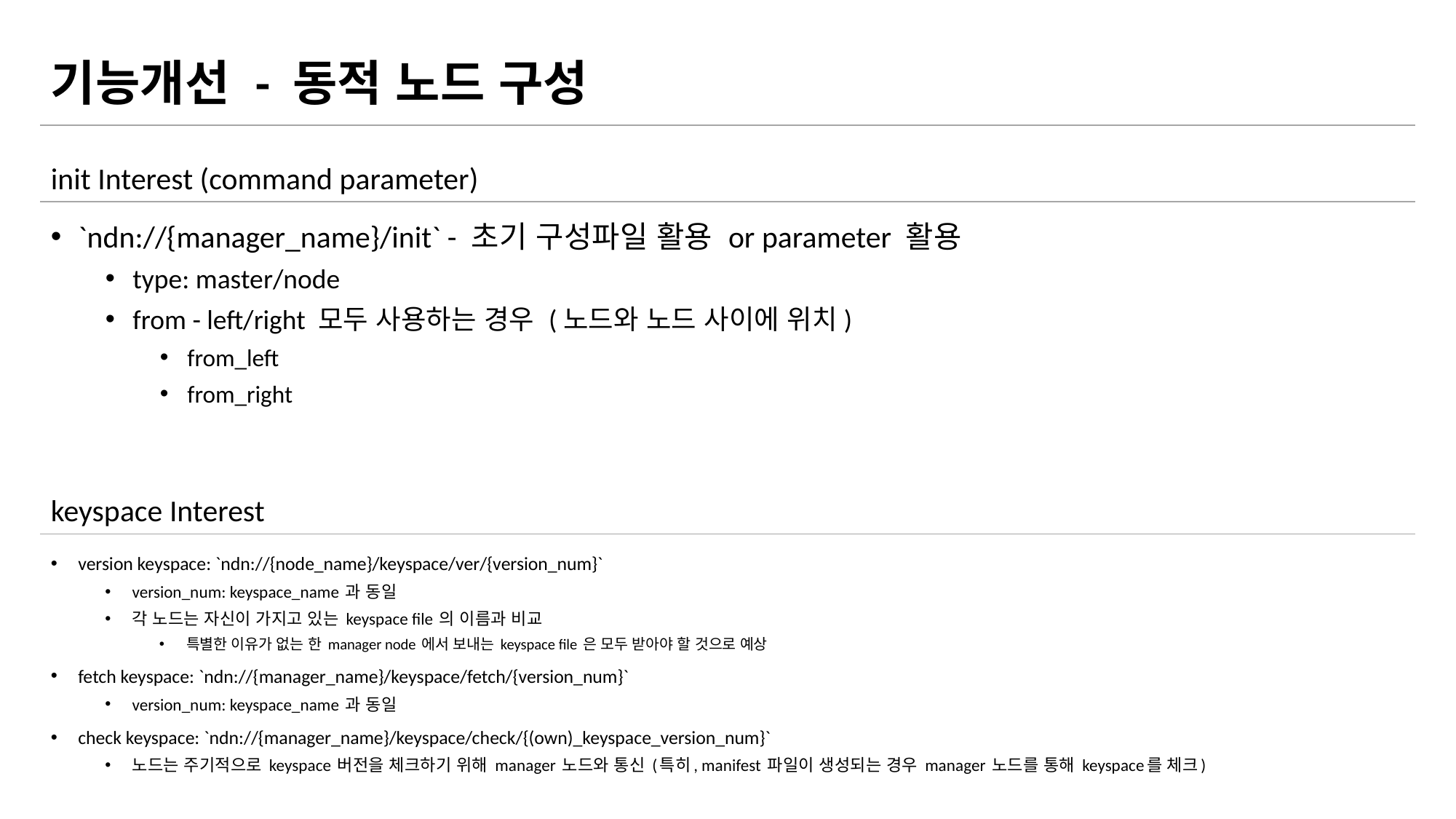

# 기능개선 - 동적 노드 구성
init Interest (command parameter)
`ndn://{manager_name}/init` - 초기 구성파일 활용 or parameter 활용
type: master/node
from - left/right 모두 사용하는 경우 (노드와 노드 사이에 위치)
from_left
from_right
keyspace Interest
version keyspace: `ndn://{node_name}/keyspace/ver/{version_num}`
version_num: keyspace_name 과 동일
각 노드는 자신이 가지고 있는 keyspace file 의 이름과 비교
특별한 이유가 없는 한 manager node 에서 보내는 keyspace file 은 모두 받아야 할 것으로 예상
fetch keyspace: `ndn://{manager_name}/keyspace/fetch/{version_num}`
version_num: keyspace_name 과 동일
check keyspace: `ndn://{manager_name}/keyspace/check/{(own)_keyspace_version_num}`
노드는 주기적으로 keyspace 버전을 체크하기 위해 manager 노드와 통신 (특히, manifest 파일이 생성되는 경우 manager 노드를 통해 keyspace를 체크)